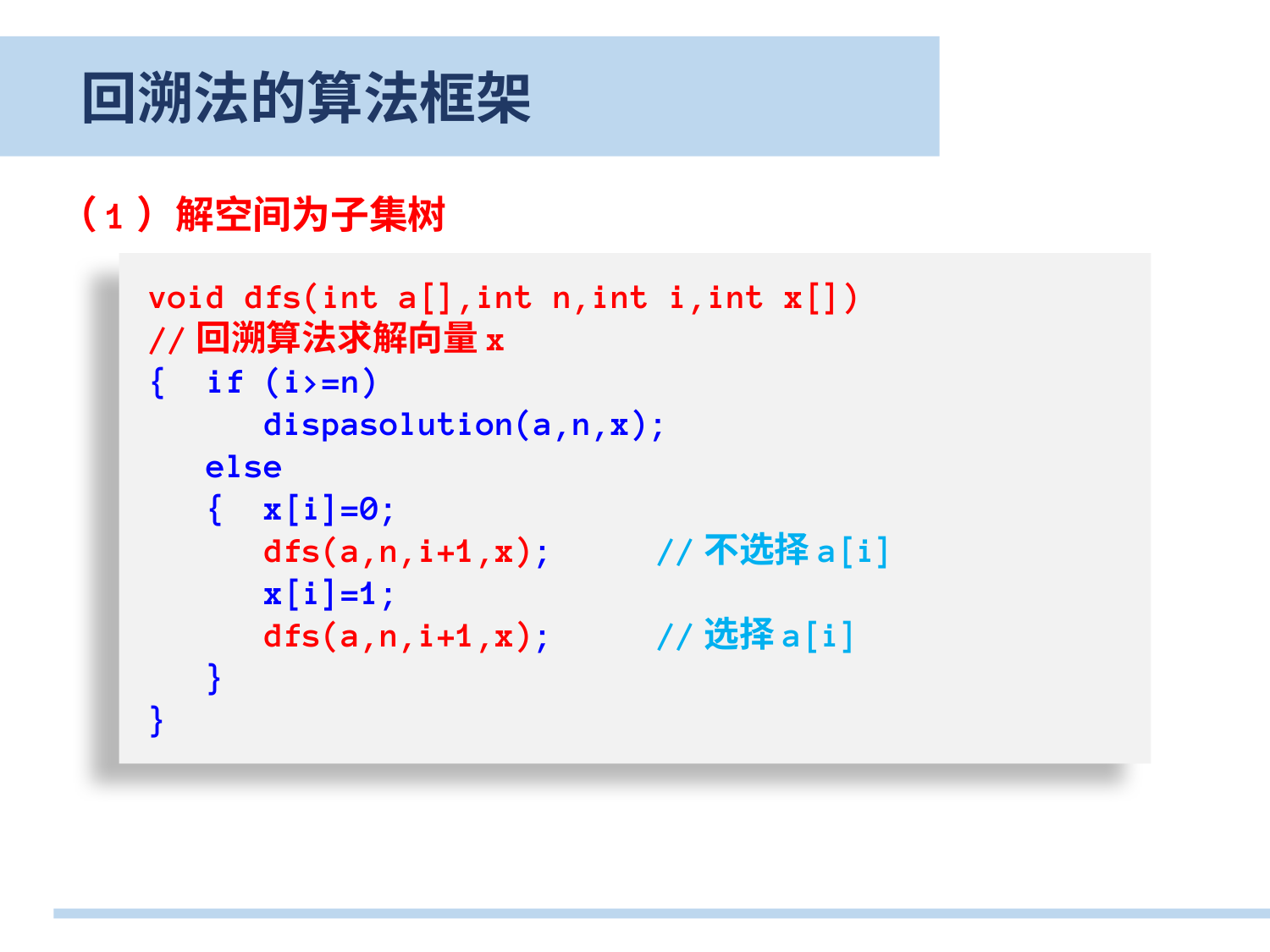

回溯法的算法框架
（1）解空间为子集树
void dfs(int a[],int n,int i,int x[])
//回溯算法求解向量x
{  if (i>=n)
      dispasolution(a,n,x);
   else
   {  x[i]=0;
      dfs(a,n,i+1,x);	//不选择a[i]
      x[i]=1;
      dfs(a,n,i+1,x);	//选择a[i]
   }
}